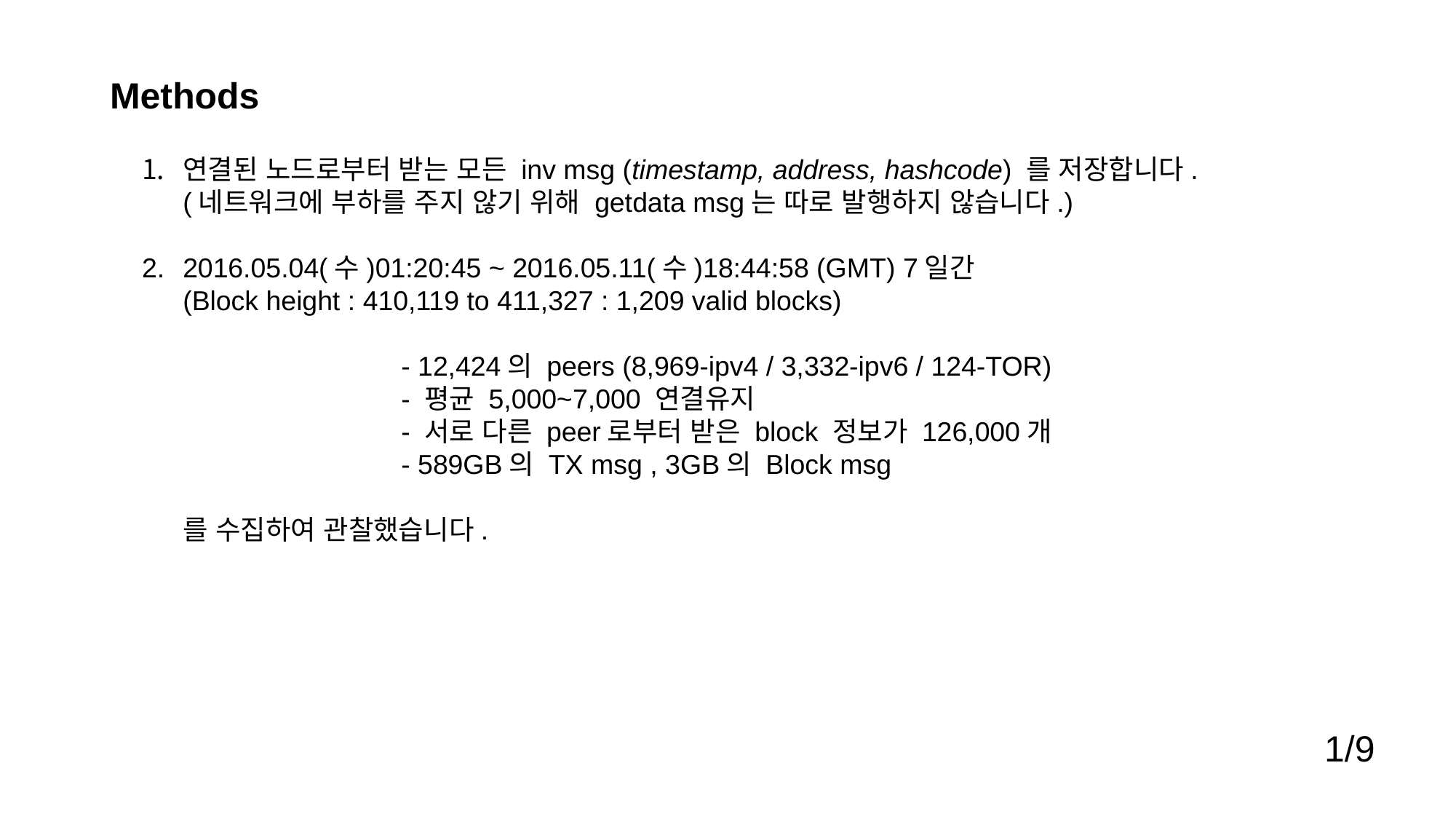

Methods
연결된 노드로부터 받는 모든 inv msg (timestamp, address, hashcode) 를 저장합니다.
(네트워크에 부하를 주지 않기 위해 getdata msg는 따로 발행하지 않습니다.)
2016.05.04(수)01:20:45 ~ 2016.05.11(수)18:44:58 (GMT) 7일간
(Block height : 410,119 to 411,327 : 1,209 valid blocks)
		- 12,424의 peers (8,969-ipv4 / 3,332-ipv6 / 124-TOR)
		- 평균 5,000~7,000 연결유지
		- 서로 다른 peer로부터 받은 block 정보가 126,000개
		- 589GB의 TX msg , 3GB의 Block msg
를 수집하여 관찰했습니다.

1/9